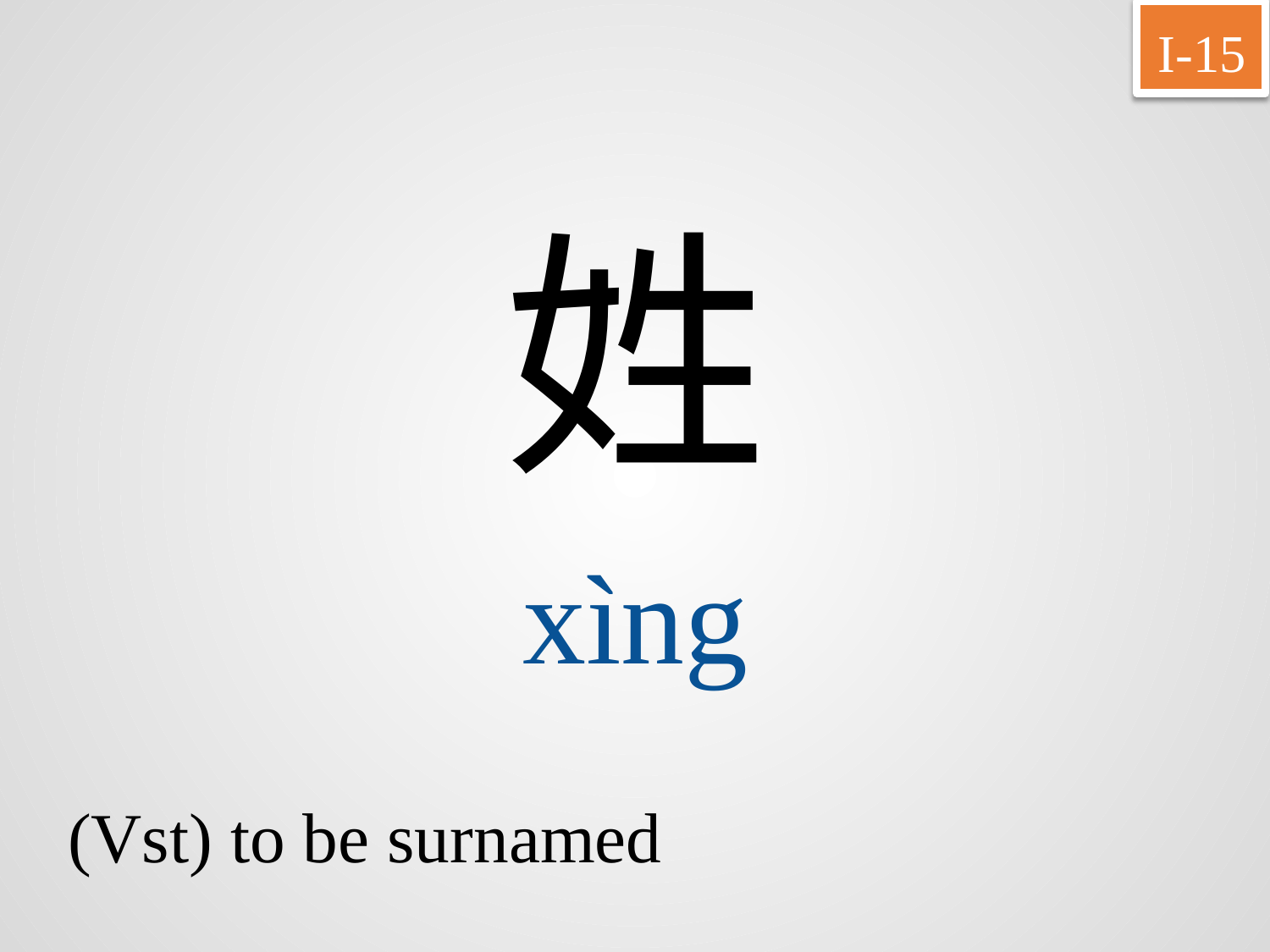

I-15

姓
xìng
(Vst) to be surnamed